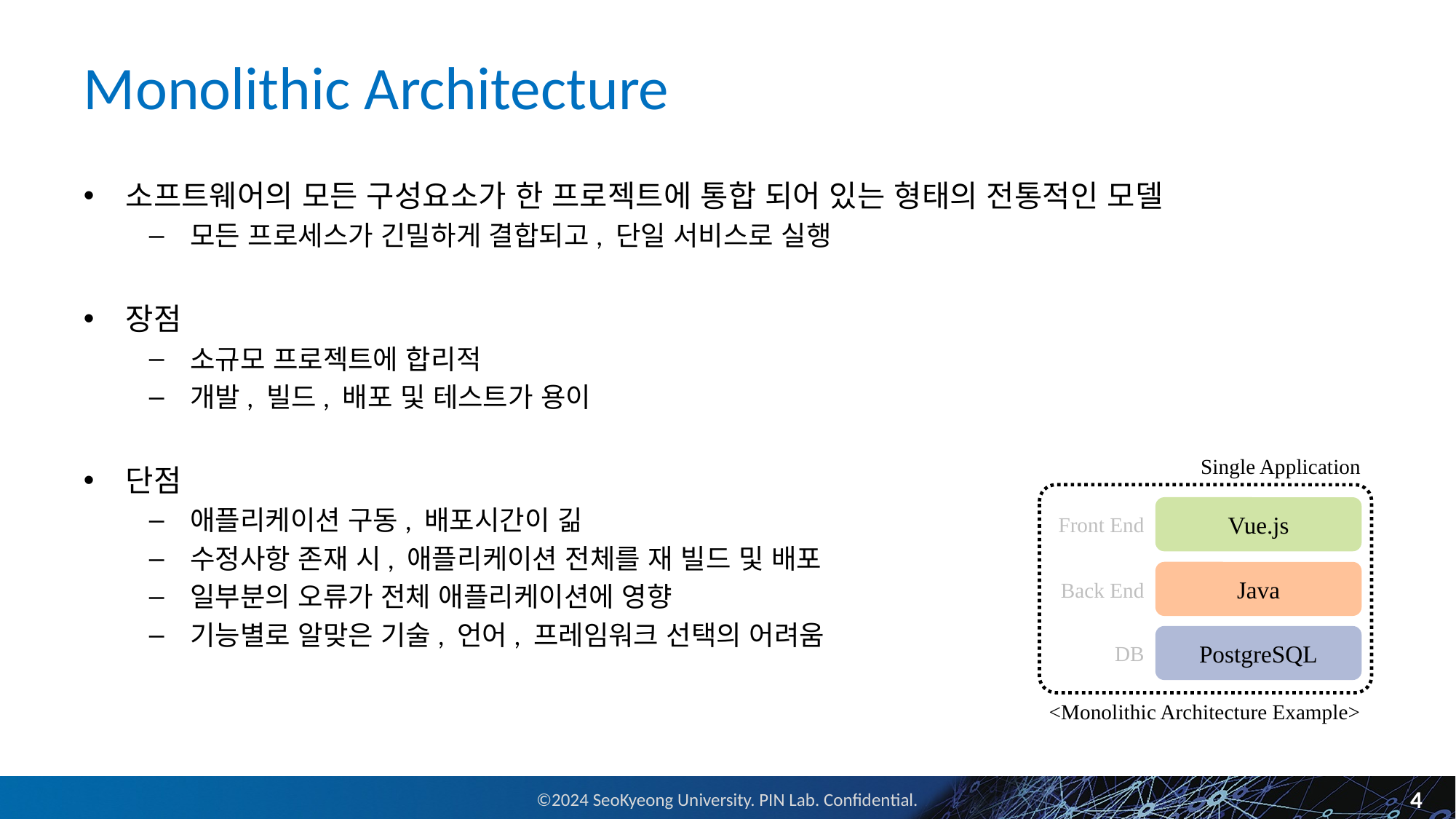

# Monolithic Architecture
소프트웨어의 모든 구성요소가 한 프로젝트에 통합 되어 있는 형태의 전통적인 모델
모든 프로세스가 긴밀하게 결합되고, 단일 서비스로 실행

장점
소규모 프로젝트에 합리적
개발, 빌드, 배포 및 테스트가 용이

단점
애플리케이션 구동, 배포시간이 긺
수정사항 존재 시, 애플리케이션 전체를 재 빌드 및 배포
일부분의 오류가 전체 애플리케이션에 영향
기능별로 알맞은 기술, 언어, 프레임워크 선택의 어려움

Single Application

Vue.js
Front End
Java
Back End
PostgreSQL
DB
<Monolithic Architecture Example>
4